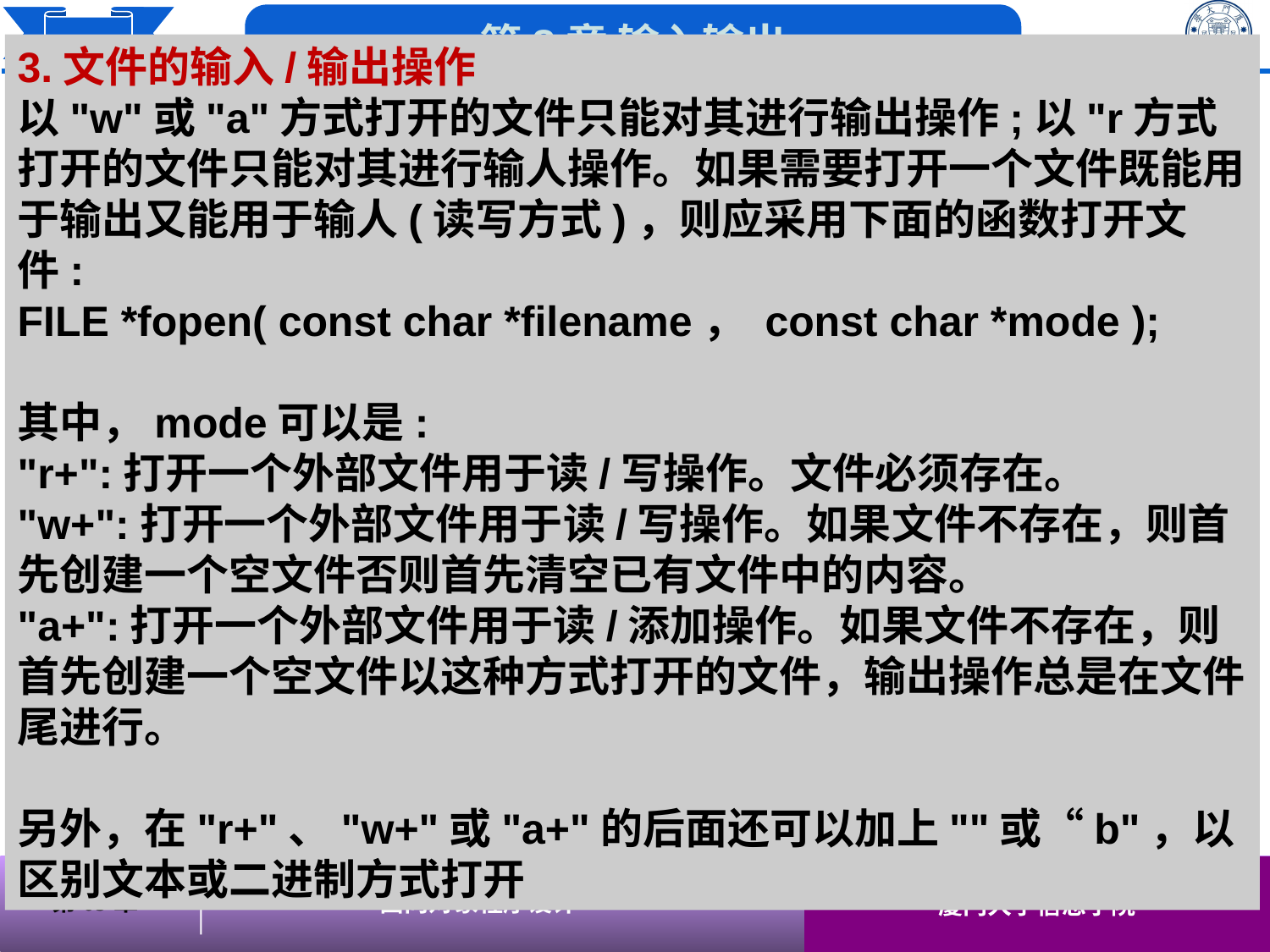

3.文件的输入/输出操作
以"w"或"a"方式打开的文件只能对其进行输出操作;以"r方式打开的文件只能对其进行输人操作。如果需要打开一个文件既能用于输出又能用于输人(读写方式)，则应采用下面的函数打开文件:
FILE *fopen( const char *filename， const char *mode );

其中，mode可以是:
"r+":打开一个外部文件用于读/写操作。文件必须存在。
"w+":打开一个外部文件用于读/写操作。如果文件不存在，则首先创建一个空文件否则首先清空已有文件中的内容。
"a+":打开一个外部文件用于读/添加操作。如果文件不存在，则首先创建一个空文件以这种方式打开的文件，输出操作总是在文件尾进行。

另外，在"r+"、"w+"或"a+"的后面还可以加上""或“b"，以区别文本或二进制方式打开
47